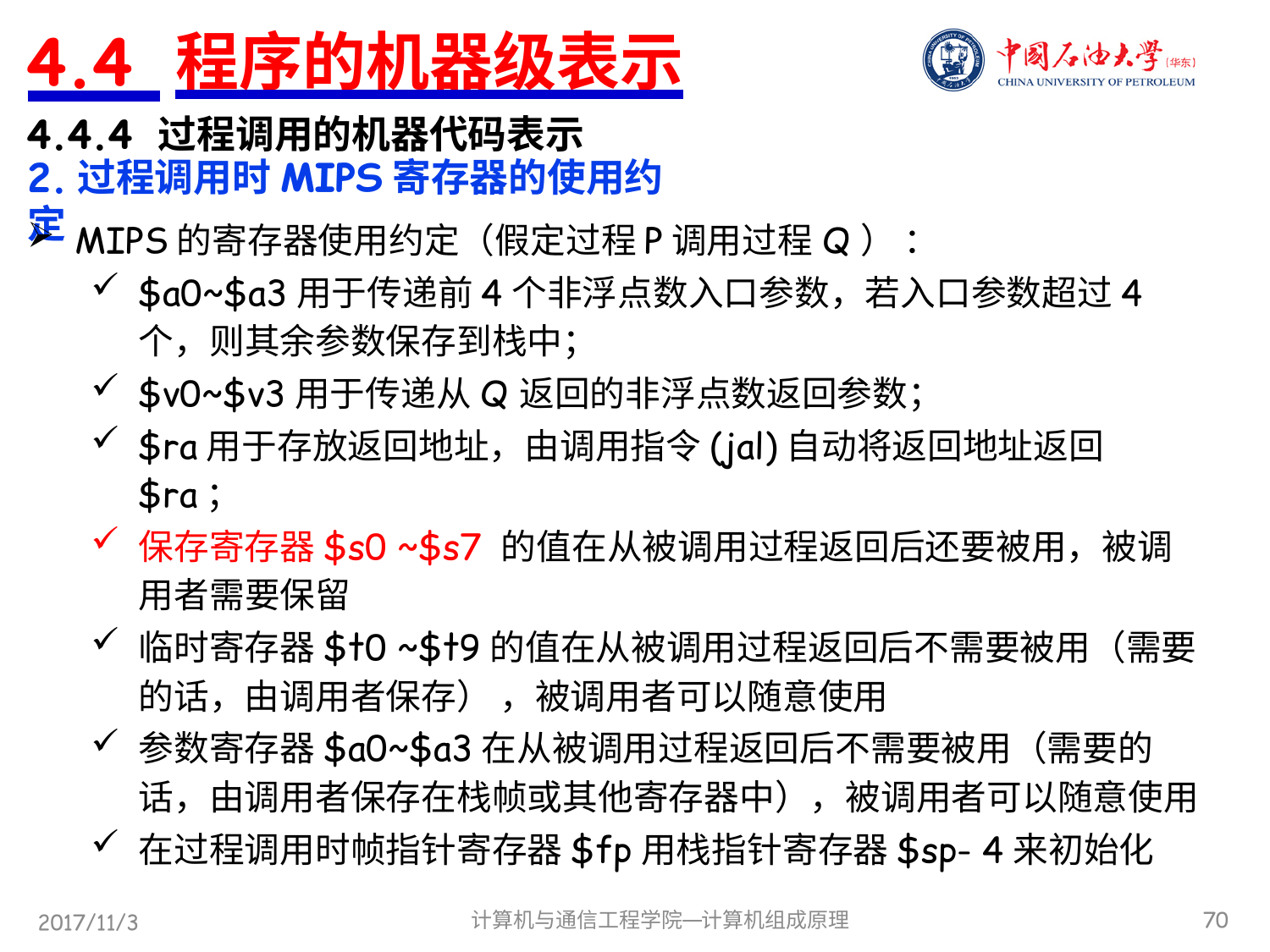

# 4.4 程序的机器级表示
4.4.4 过程调用的机器代码表示

2.过程调用时MIPS寄存器的使用约定
MIPS的寄存器使用约定（假定过程P调用过程Q） ：
$a0~$a3用于传递前4个非浮点数入口参数，若入口参数超过4个，则其余参数保存到栈中；
$v0~$v3用于传递从Q返回的非浮点数返回参数；
$ra用于存放返回地址，由调用指令(jal)自动将返回地址返回$ra；
保存寄存器$s0 ~$s7 的值在从被调用过程返回后还要被用，被调用者需要保留
临时寄存器$t0 ~$t9的值在从被调用过程返回后不需要被用（需要的话，由调用者保存） ，被调用者可以随意使用
参数寄存器$a0~$a3在从被调用过程返回后不需要被用（需要的话，由调用者保存在栈帧或其他寄存器中），被调用者可以随意使用
在过程调用时帧指针寄存器$fp用栈指针寄存器$sp- 4来初始化
计算机与通信工程学院—计算机组成原理
70
2017/11/3